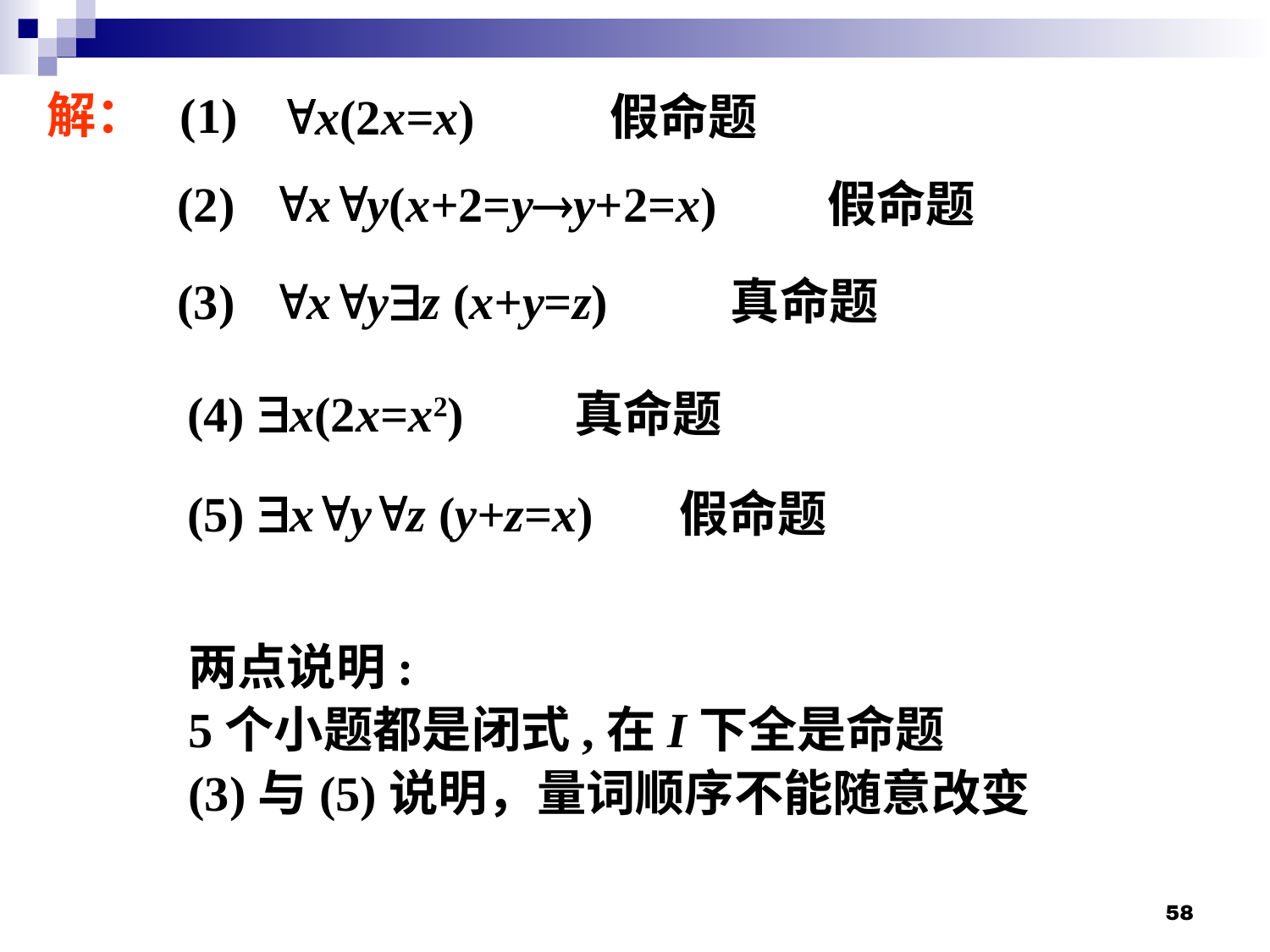

解：  (1)

 ∀x(2x=x)          假命题
(2)   ∀x∀y(x+2=y→y+2=x)        假命题
(3)   ∀x∀y∃z (x+y=z)         真命题
(4) ∃x(2x=x2)        真命题
(5) ∃x∀y∀z (y+z=x)      假命题
两点说明:
5个小题都是闭式,在I下全是命题
(3)与(5)说明，量词顺序不能随意改变
58